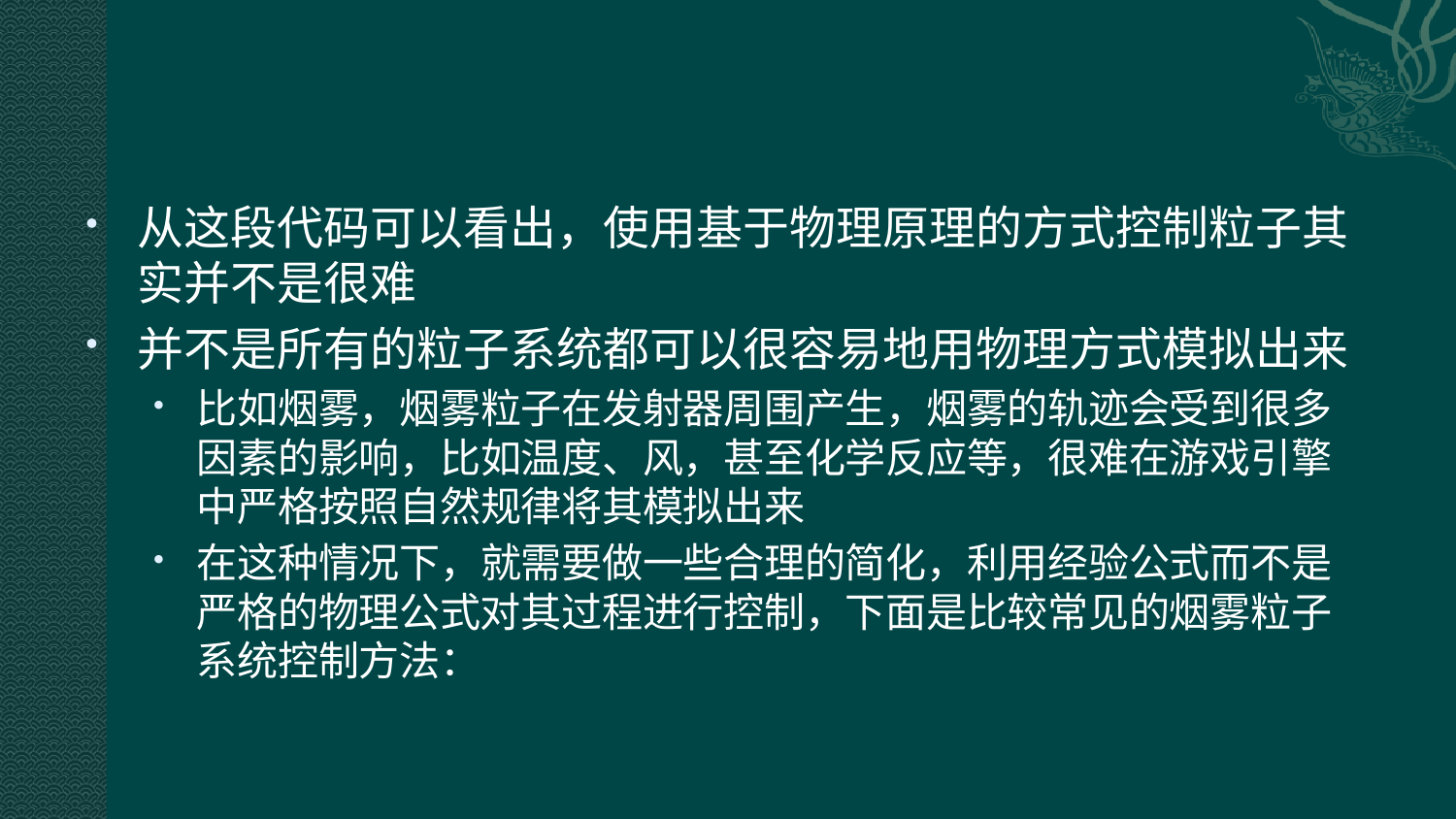

#
从这段代码可以看出，使用基于物理原理的方式控制粒子其实并不是很难
并不是所有的粒子系统都可以很容易地用物理方式模拟出来
比如烟雾，烟雾粒子在发射器周围产生，烟雾的轨迹会受到很多因素的影响，比如温度、风，甚至化学反应等，很难在游戏引擎中严格按照自然规律将其模拟出来
在这种情况下，就需要做一些合理的简化，利用经验公式而不是严格的物理公式对其过程进行控制，下面是比较常见的烟雾粒子系统控制方法：